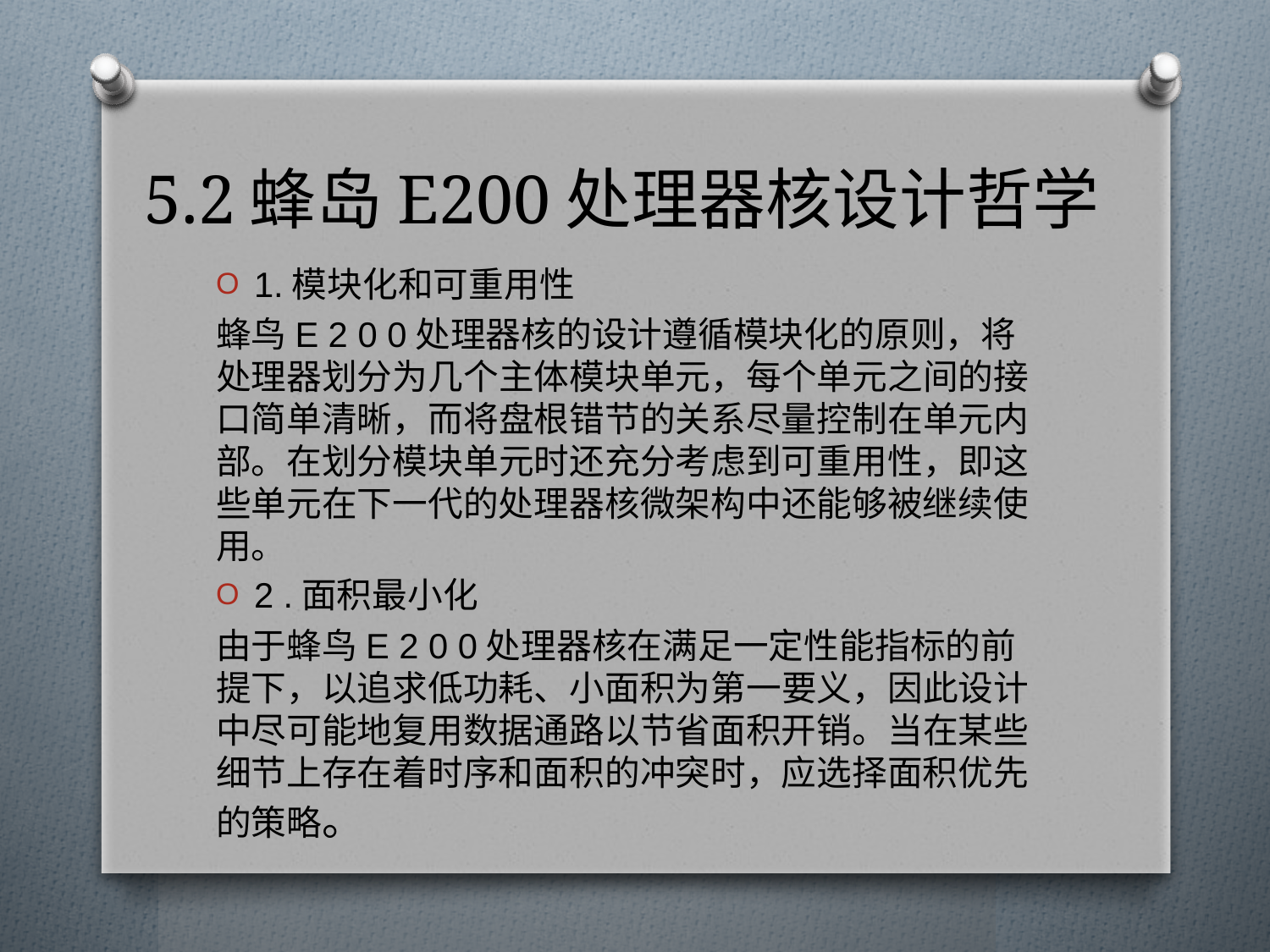

# 5.2蜂岛E200处理器核设计哲学
1.模块化和可重用性
蜂鸟E 2 0 0处理器核的设计遵循模块化的原则，将处理器划分为几个主体模块单元，每个单元之间的接口简单清晰，而将盘根错节的关系尽量控制在单元内部。在划分模块单元时还充分考虑到可重用性，即这些单元在下一代的处理器核微架构中还能够被继续使用。
2 .面积最小化
由于蜂鸟E 2 0 0处理器核在满足一定性能指标的前提下，以追求低功耗、小面积为第一要义，因此设计中尽可能地复用数据通路以节省面积开销。当在某些细节上存在着时序和面积的冲突时，应选择面积优先的策略。